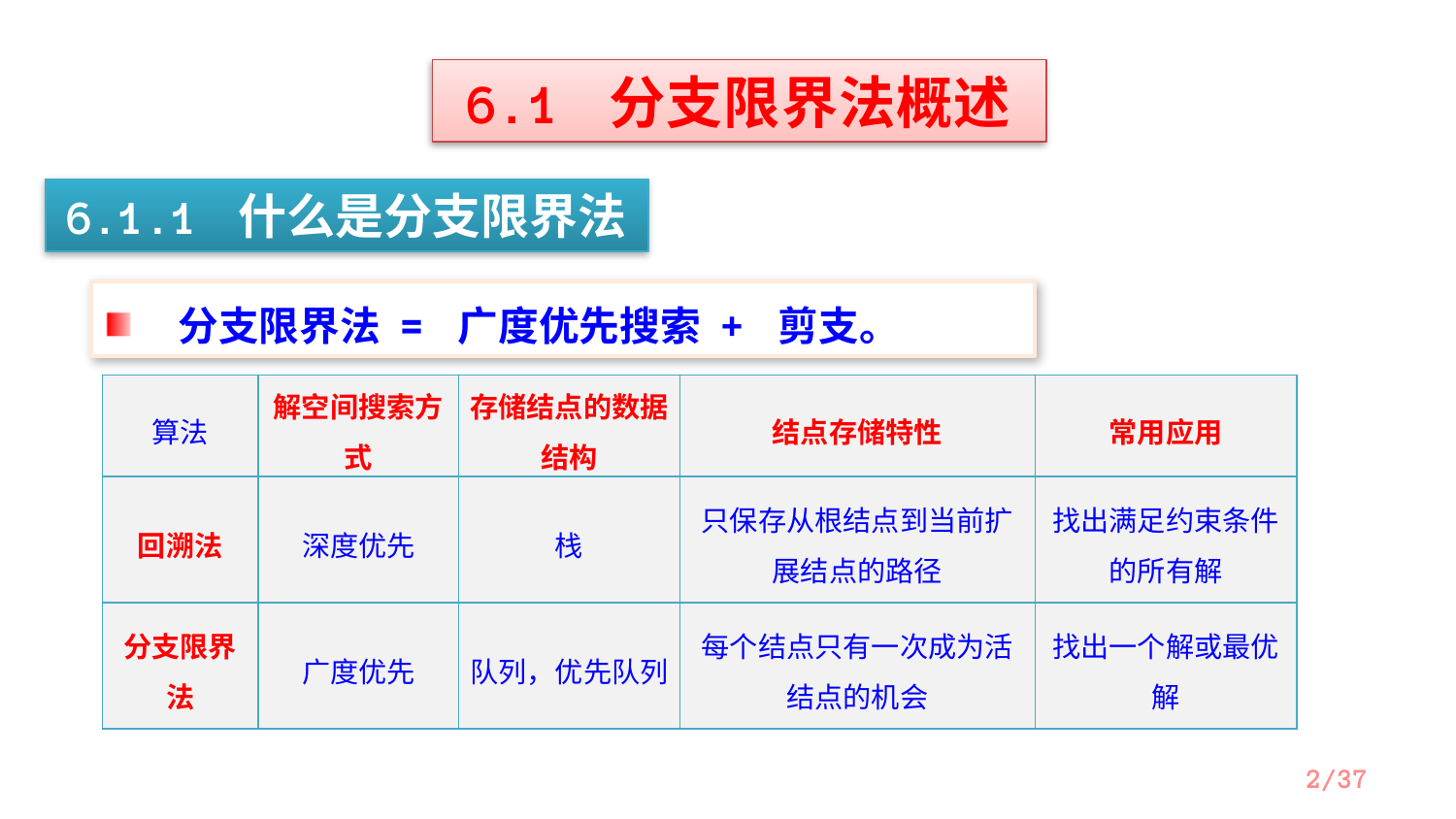

6.1 分支限界法概述
6.1.1 什么是分支限界法
分支限界法 = 广度优先搜索 + 剪支。
| 算法 | 解空间搜索方式 | 存储结点的数据结构 | 结点存储特性 | 常用应用 |
| --- | --- | --- | --- | --- |
| 回溯法 | 深度优先 | 栈 | 只保存从根结点到当前扩展结点的路径 | 找出满足约束条件的所有解 |
| 分支限界法 | 广度优先 | 队列，优先队列 | 每个结点只有一次成为活结点的机会 | 找出一个解或最优解 |
2/37